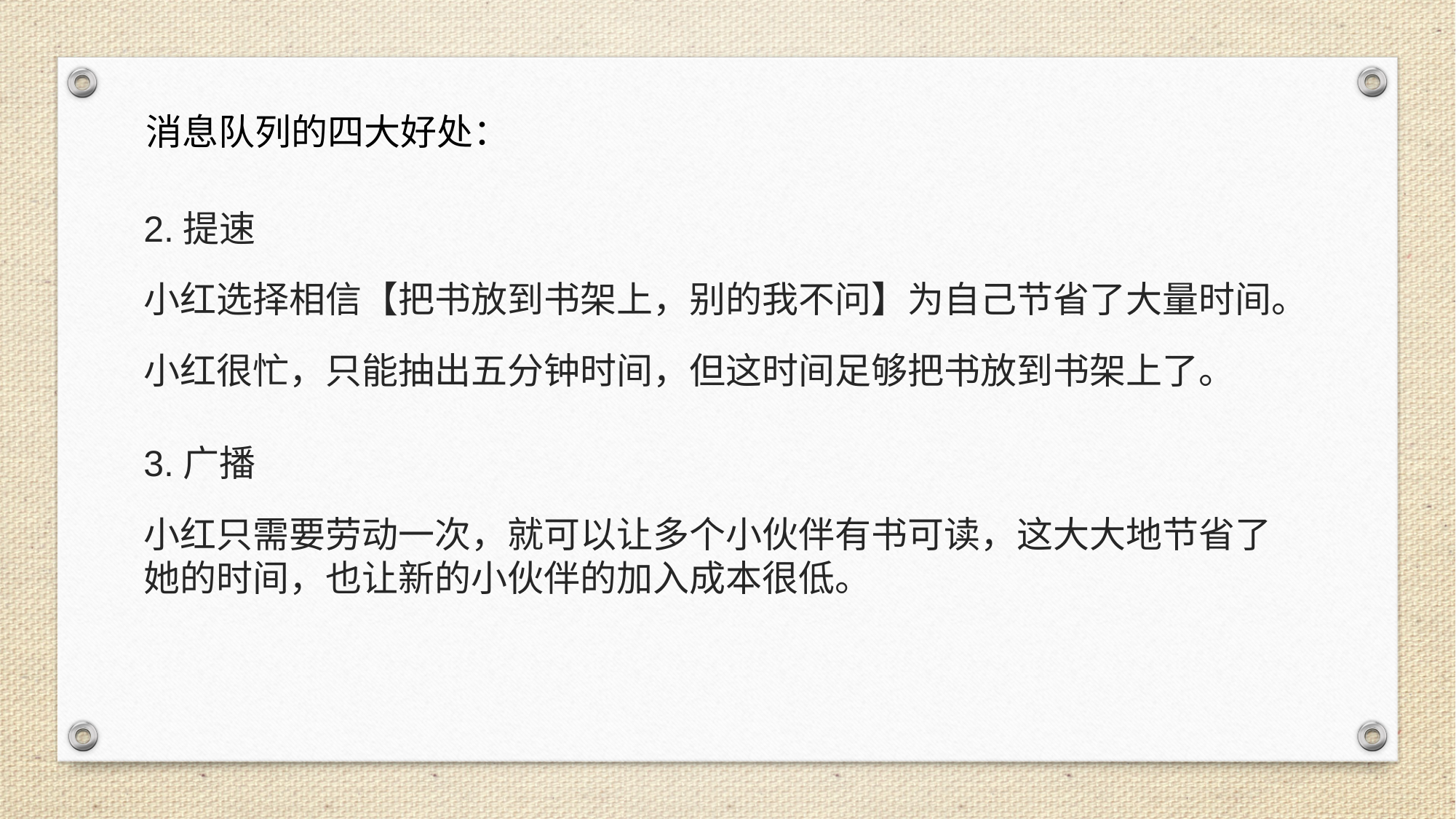

消息队列的四大好处：
2.提速
小红选择相信【把书放到书架上，别的我不问】为自己节省了大量时间。
小红很忙，只能抽出五分钟时间，但这时间足够把书放到书架上了。

3.广播
小红只需要劳动一次，就可以让多个小伙伴有书可读，这大大地节省了她的时间，也让新的小伙伴的加入成本很低。